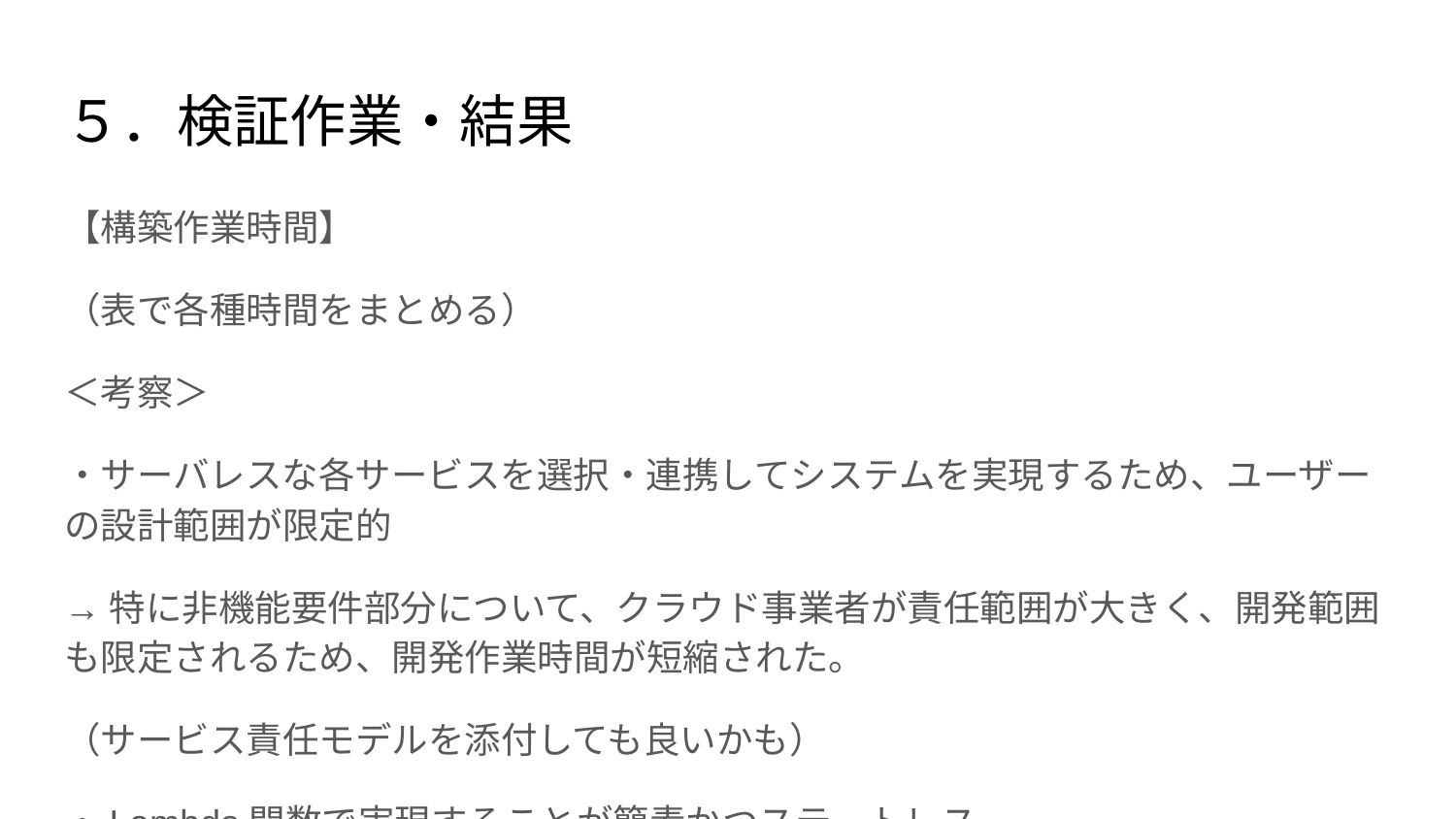

# ５．検証作業・結果
【構築作業時間】
（表で各種時間をまとめる）
＜考察＞
・サーバレスな各サービスを選択・連携してシステムを実現するため、ユーザーの設計範囲が限定的
→特に非機能要件部分について、クラウド事業者が責任範囲が大きく、開発範囲も限定されるため、開発作業時間が短縮された。
（サービス責任モデルを添付しても良いかも）
・Lambda関数で実現することが簡素かつステートレス
→各Lambda関数は「目的が1つもしくは2つで，ステートレス」な設計 となる。ステップ数も少なく、セッション管理も行わないため、テストが容易。